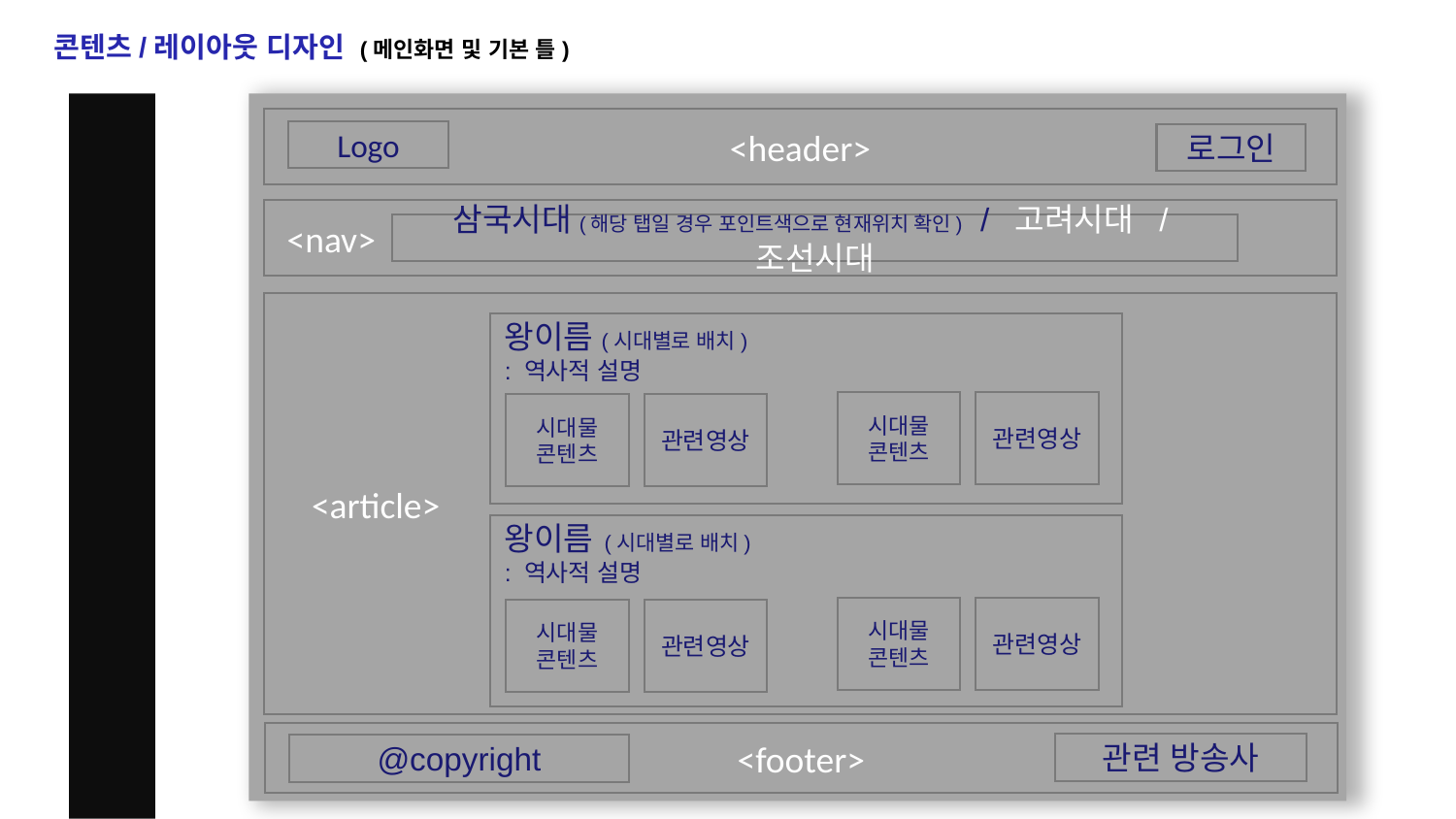

콘텐츠/레이아웃 디자인 (메인화면 및 기본 틀)

<header>
Logo
로그인
 <nav>
삼국시대(해당 탭일 경우 포인트색으로 현재위치 확인)  /  고려시대  /  조선시대
    <article>
왕이름(시대별로 배치)
: 역사적 설명

관련영상
시대물
콘텐츠
관련영상
시대물
콘텐츠
왕이름 (시대별로 배치)
: 역사적 설명

관련영상
시대물
콘텐츠
관련영상
시대물
콘텐츠
<footer>
관련 방송사
@copyright